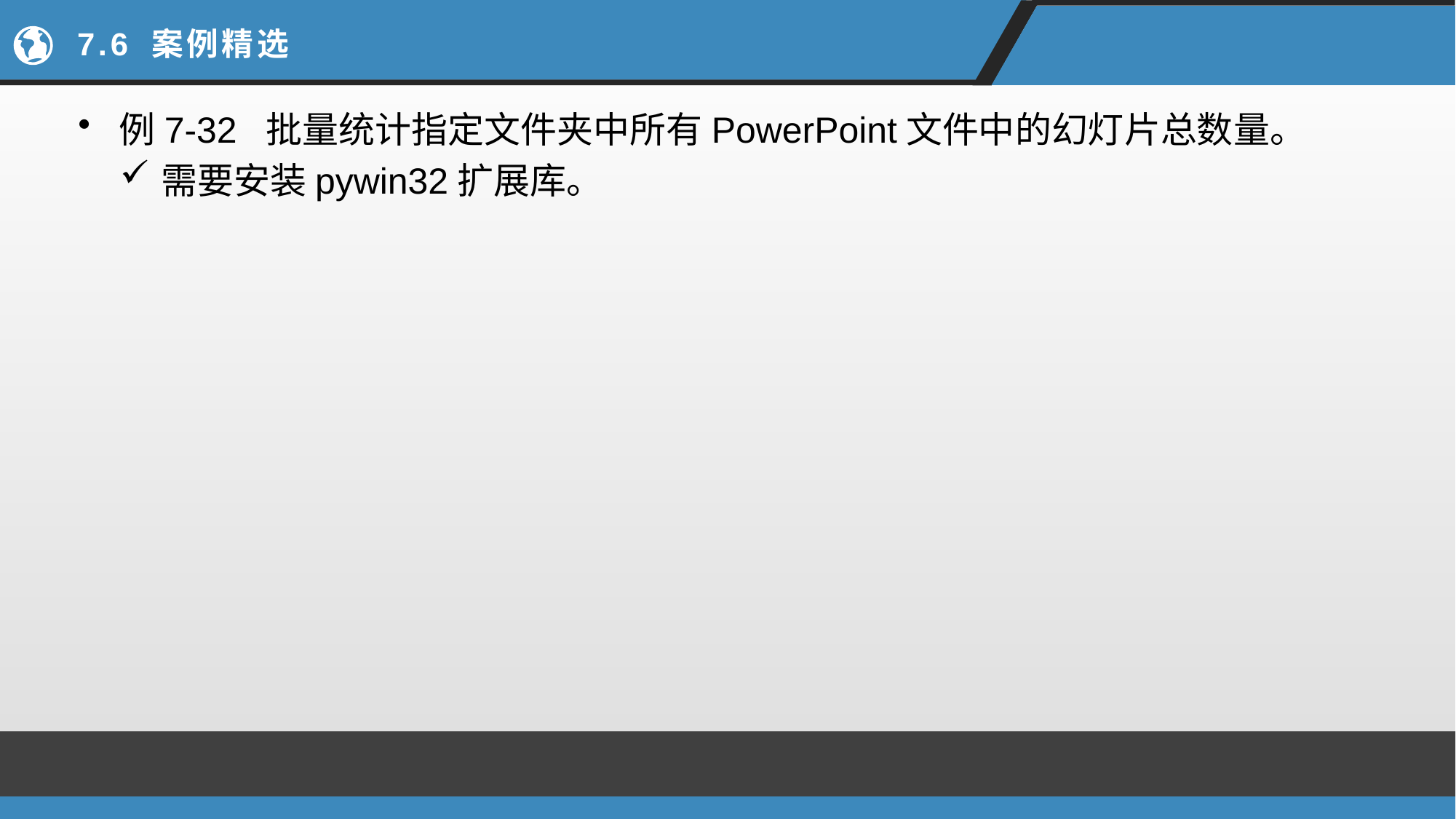

# 7.6 案例精选

例7-32  批量统计指定文件夹中所有PowerPoint文件中的幻灯片总数量。
需要安装pywin32扩展库。